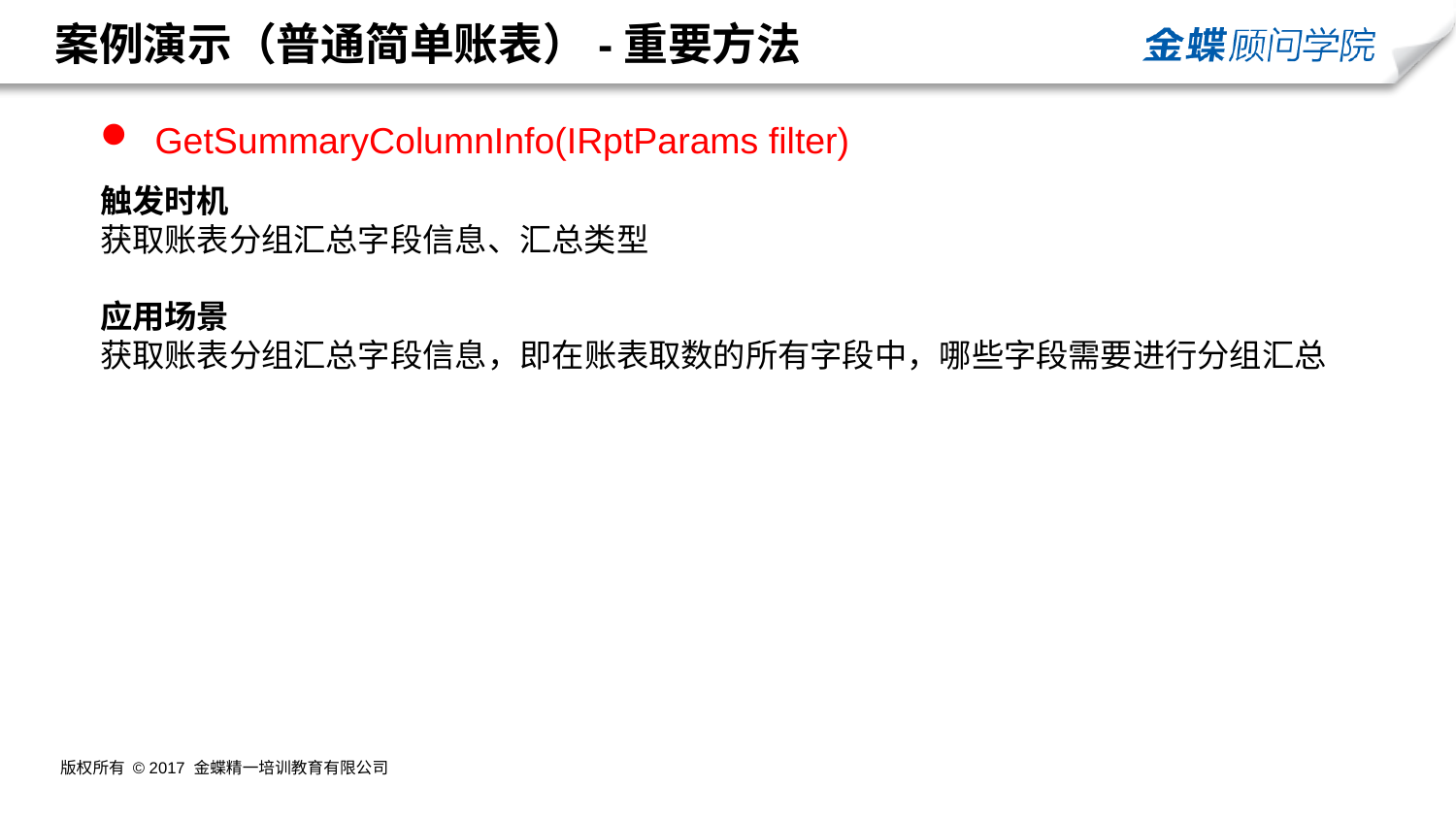

# 案例演示（普通简单账表）-重要方法
GetSummaryColumnInfo(IRptParams filter)
触发时机
获取账表分组汇总字段信息、汇总类型

应用场景
获取账表分组汇总字段信息，即在账表取数的所有字段中，哪些字段需要进行分组汇总